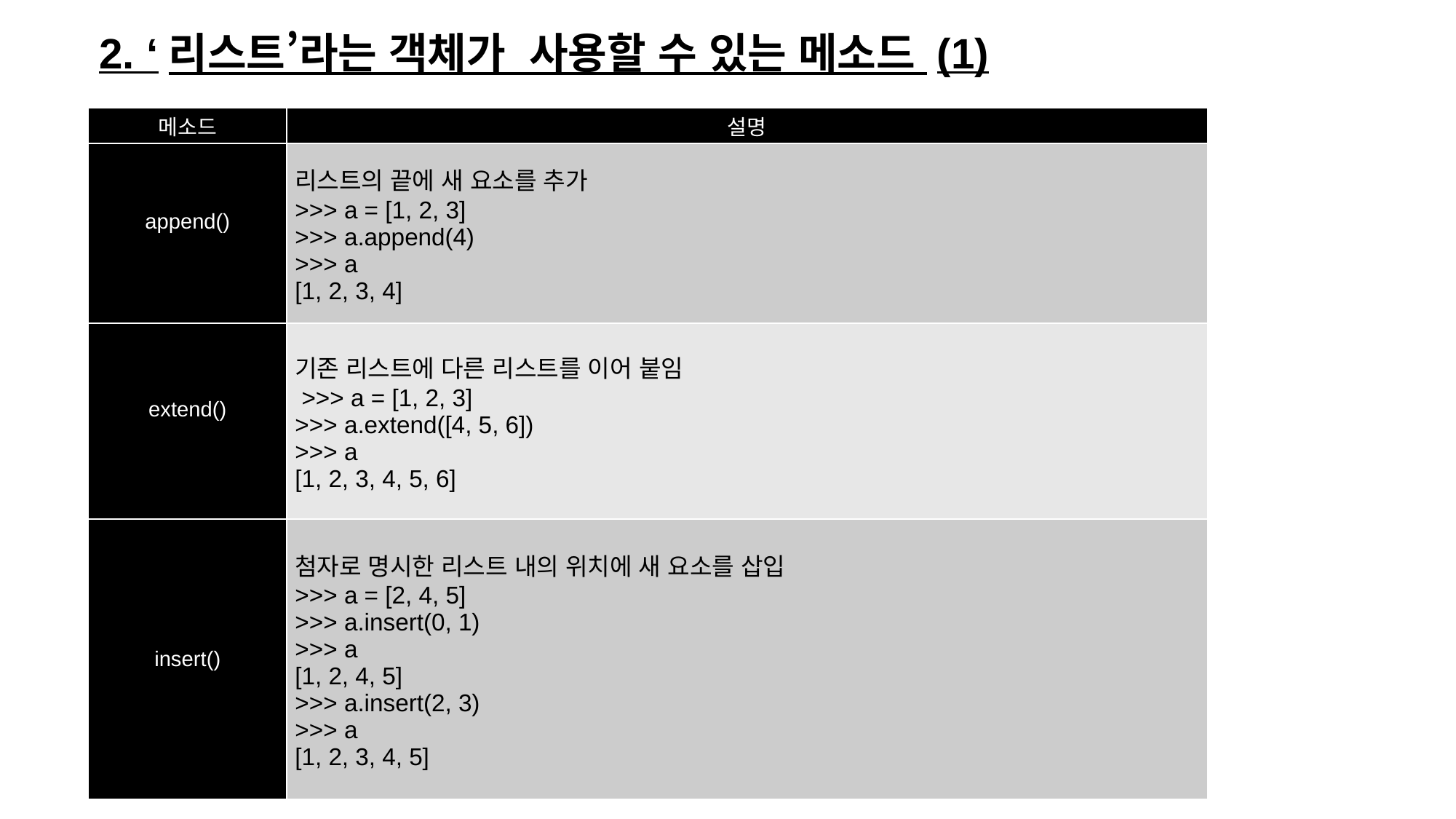

# 2. ‘리스트’라는 객체가  사용할 수 있는 메소드 (1)
| 메소드 | 설명 |
| --- | --- |
| append() | 리스트의 끝에 새 요소를 추가 >>> a = [1, 2, 3] >>> a.append(4) >>> a [1, 2, 3, 4] |
| extend() | 기존 리스트에 다른 리스트를 이어 붙임  >>> a = [1, 2, 3] >>> a.extend([4, 5, 6]) >>> a [1, 2, 3, 4, 5, 6] |
| insert() | 첨자로 명시한 리스트 내의 위치에 새 요소를 삽입 >>> a = [2, 4, 5] >>> a.insert(0, 1) >>> a [1, 2, 4, 5] >>> a.insert(2, 3) >>> a [1, 2, 3, 4, 5] |